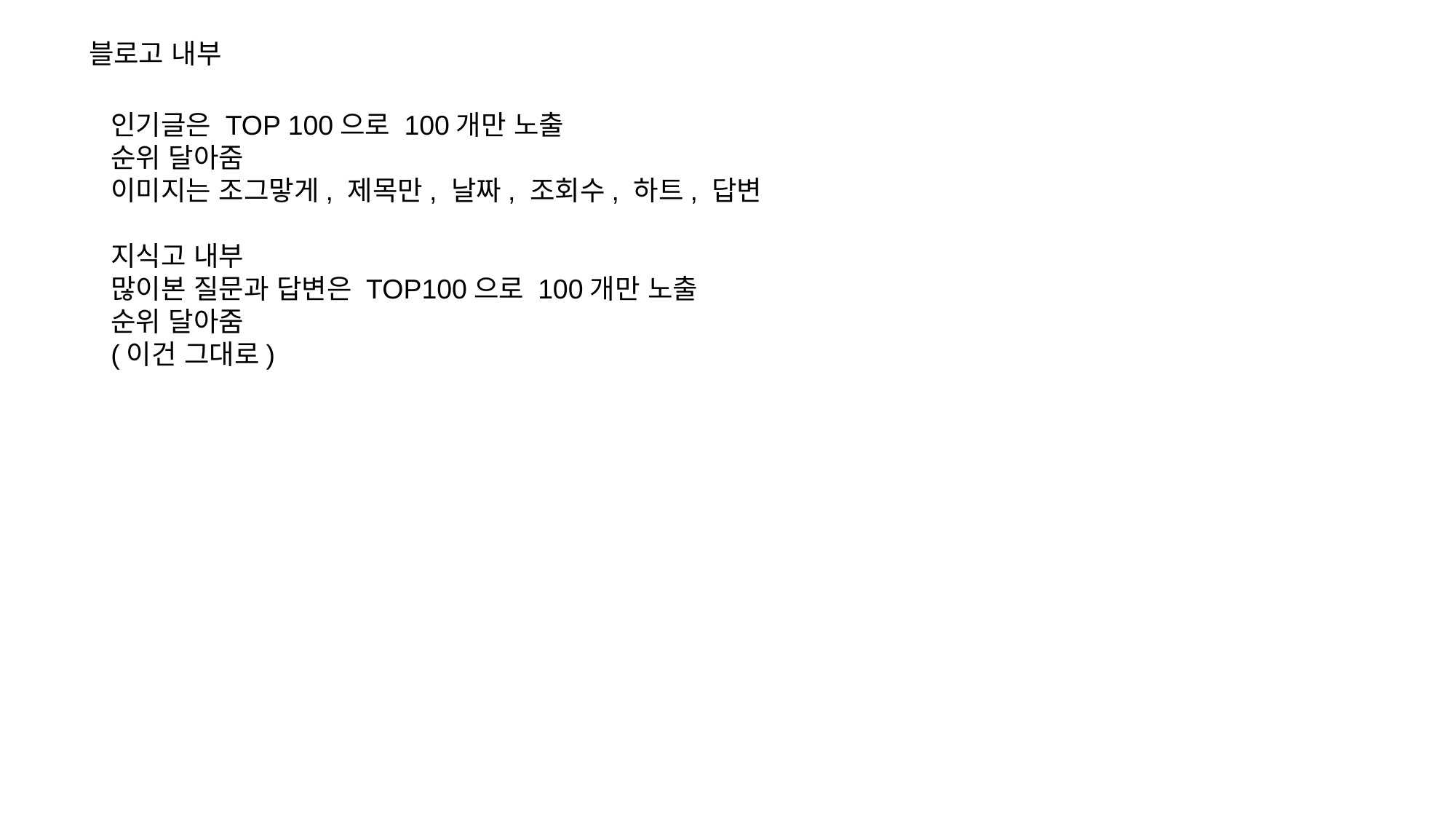

블로고 내부
#
인기글은 TOP 100으로 100개만 노출
순위 달아줌
이미지는 조그맣게, 제목만, 날짜, 조회수, 하트, 답변

지식고 내부
많이본 질문과 답변은 TOP100으로 100개만 노출
순위 달아줌
(이건 그대로)